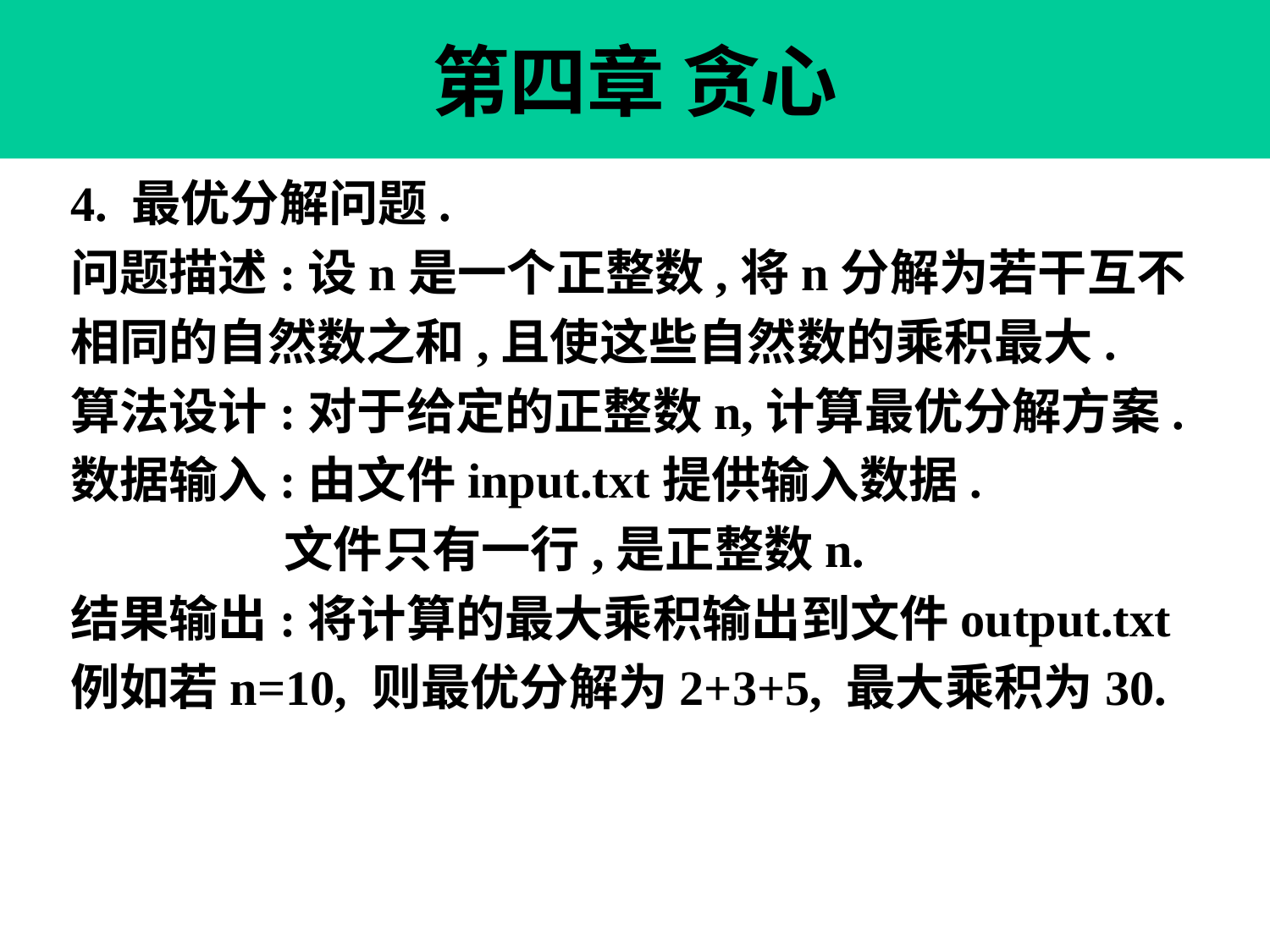

# 第四章 贪心
4. 最优分解问题.
问题描述:设n是一个正整数,将n分解为若干互不
相同的自然数之和,且使这些自然数的乘积最大.
算法设计:对于给定的正整数n,计算最优分解方案.
数据输入:由文件input.txt提供输入数据.
                  文件只有一行,是正整数n.
结果输出:将计算的最大乘积输出到文件output.txt
例如若n=10, 则最优分解为2+3+5, 最大乘积为30.